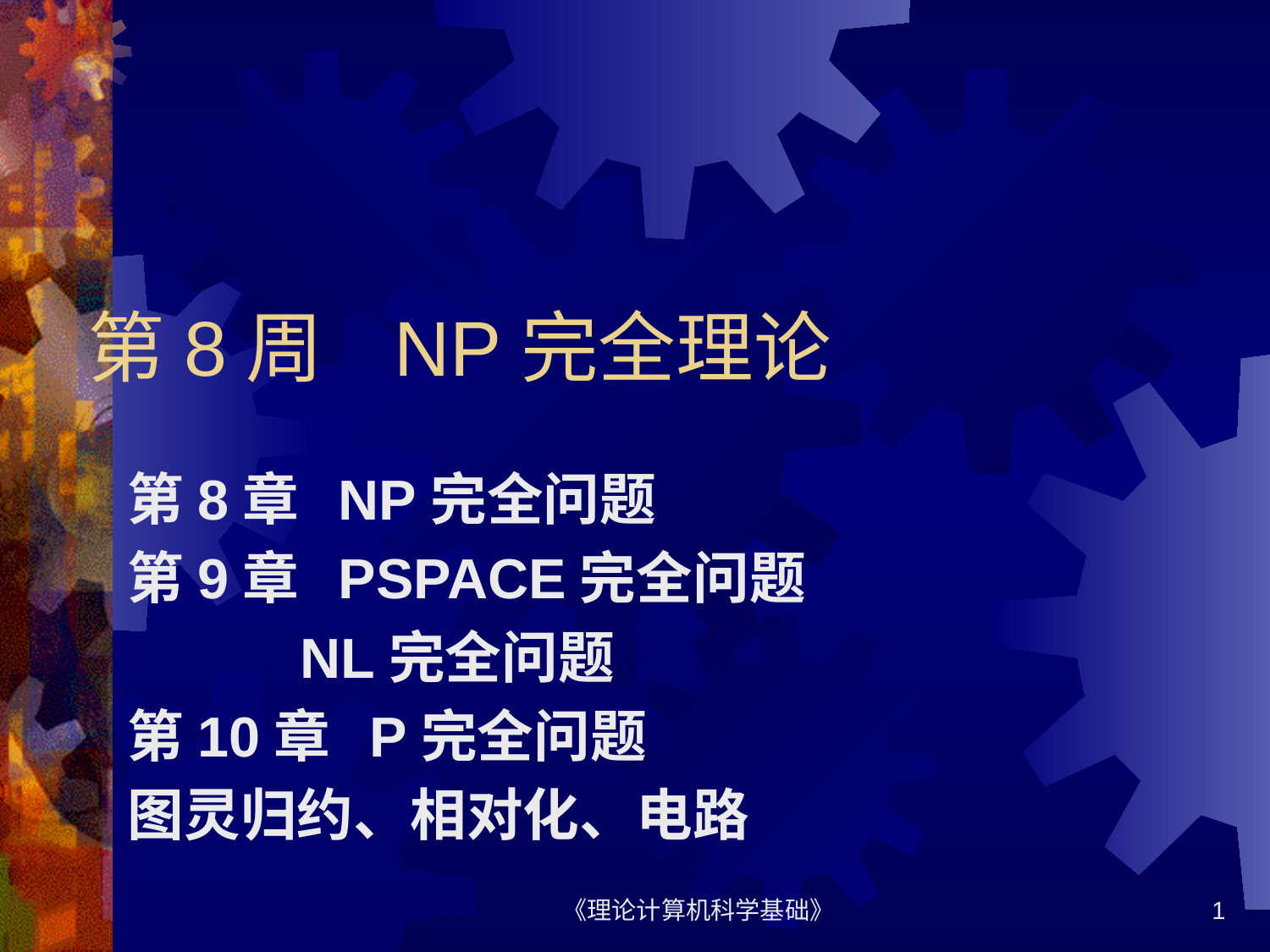

# 第8周   NP完全理论
第8章  NP完全问题
第9章  PSPACE完全问题
           NL完全问题
第10章  P完全问题
图灵归约、相对化、电路
《理论计算机科学基础》
1